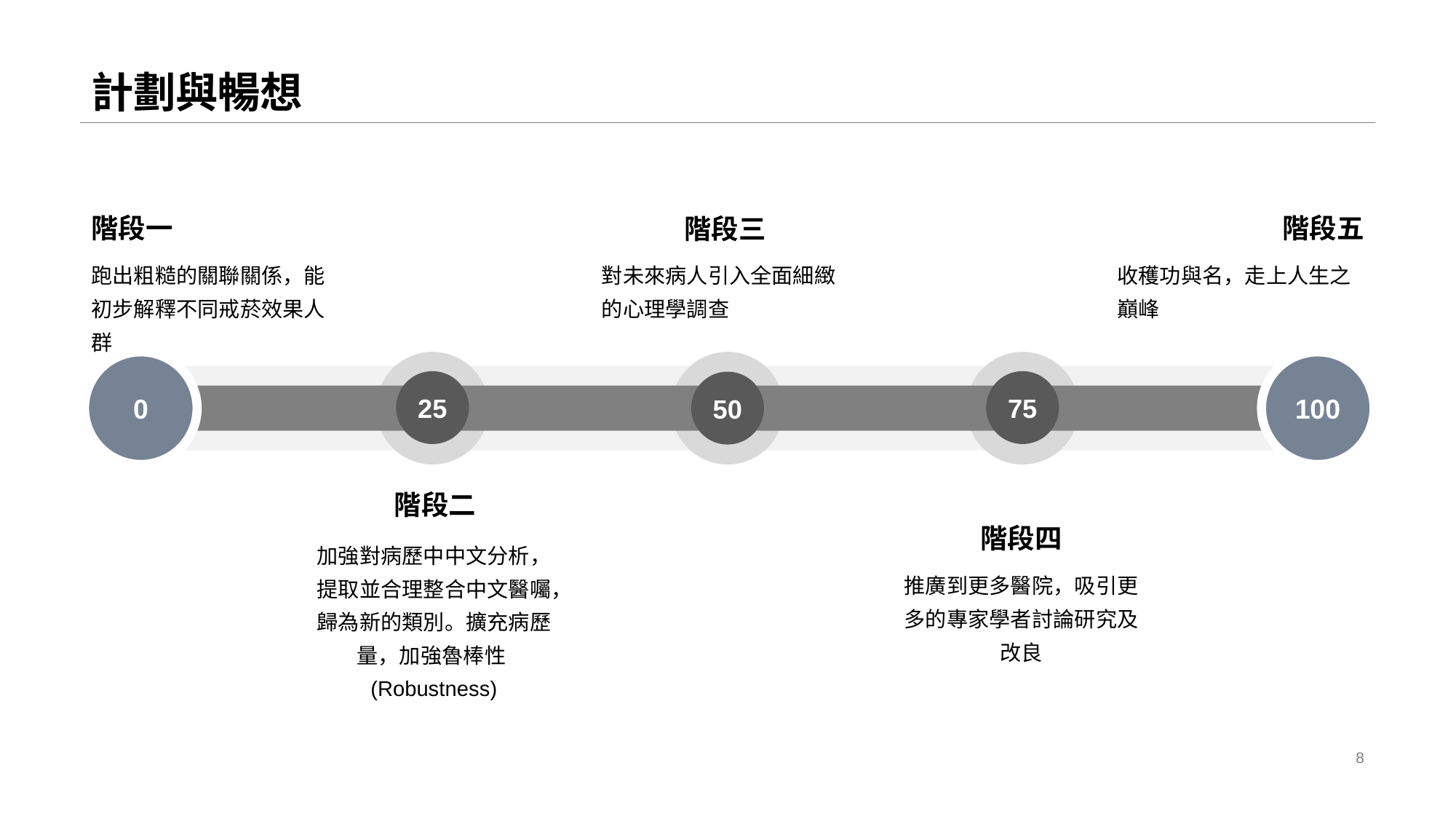

# 計劃與暢想
階段五
階段一
跑出粗糙的關聯關係，能初步解釋不同戒菸效果人群
階段三
收穫功與名，走上人生之巔峰

0

100

25
75
50
75

階段二
階段四
加強對病歷中中文分析，提取並合理整合中文醫囑，歸為新的類別。擴充病歷量，加強魯棒性(Robustness)
推廣到更多醫院，吸引更多的專家學者討論研究及改良
對未來病人引入全面細緻的心理學調查
8